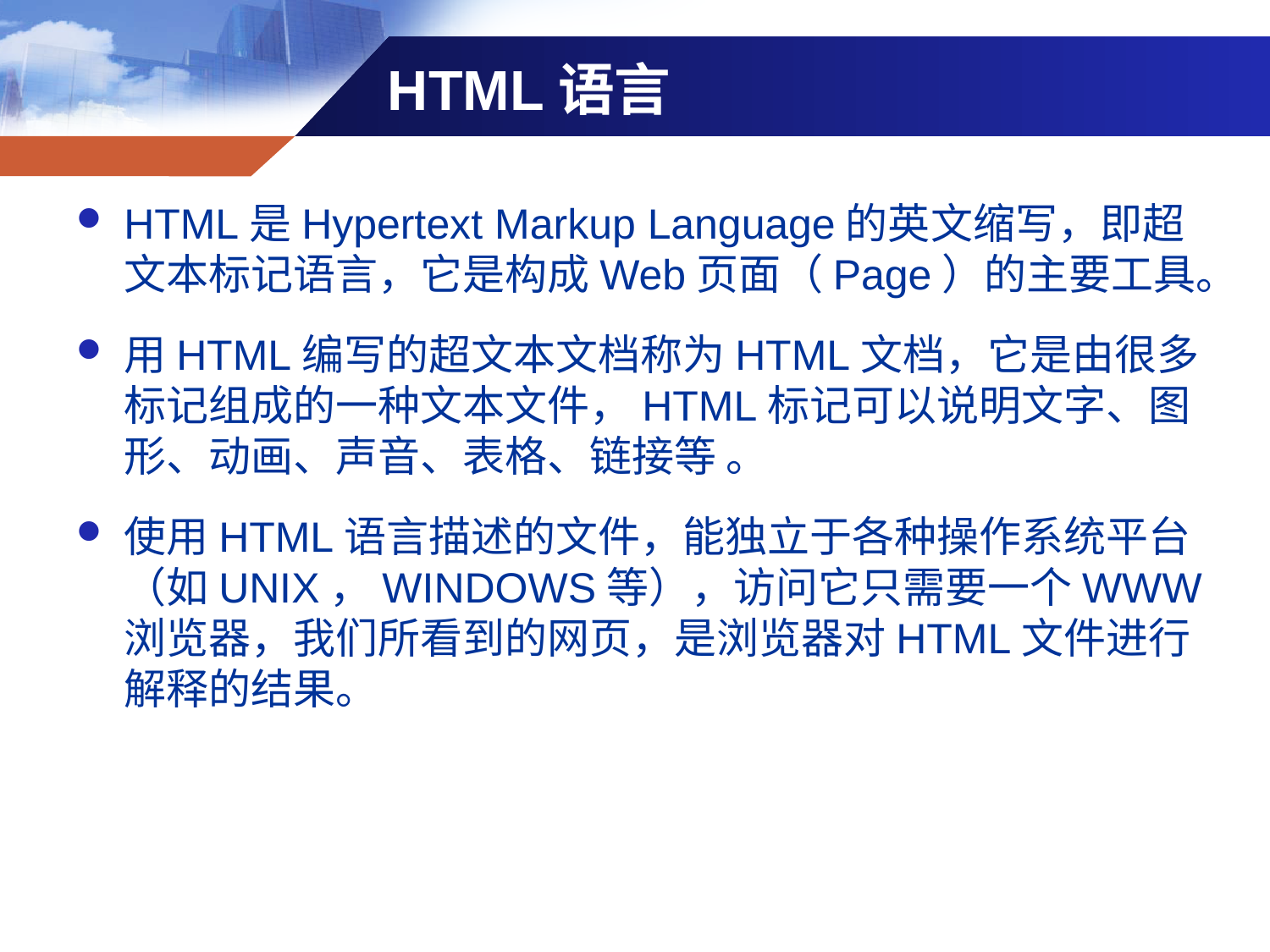

# HTML语言
HTML是Hypertext Markup Language的英文缩写，即超文本标记语言，它是构成Web页面（Page）的主要工具。
用HTML编写的超文本文档称为HTML文档，它是由很多标记组成的一种文本文件，HTML标记可以说明文字、图形、动画、声音、表格、链接等 。
使用HTML语言描述的文件，能独立于各种操作系统平台（如UNIX，WINDOWS等），访问它只需要一个WWW浏览器，我们所看到的网页，是浏览器对HTML文件进行解释的结果。